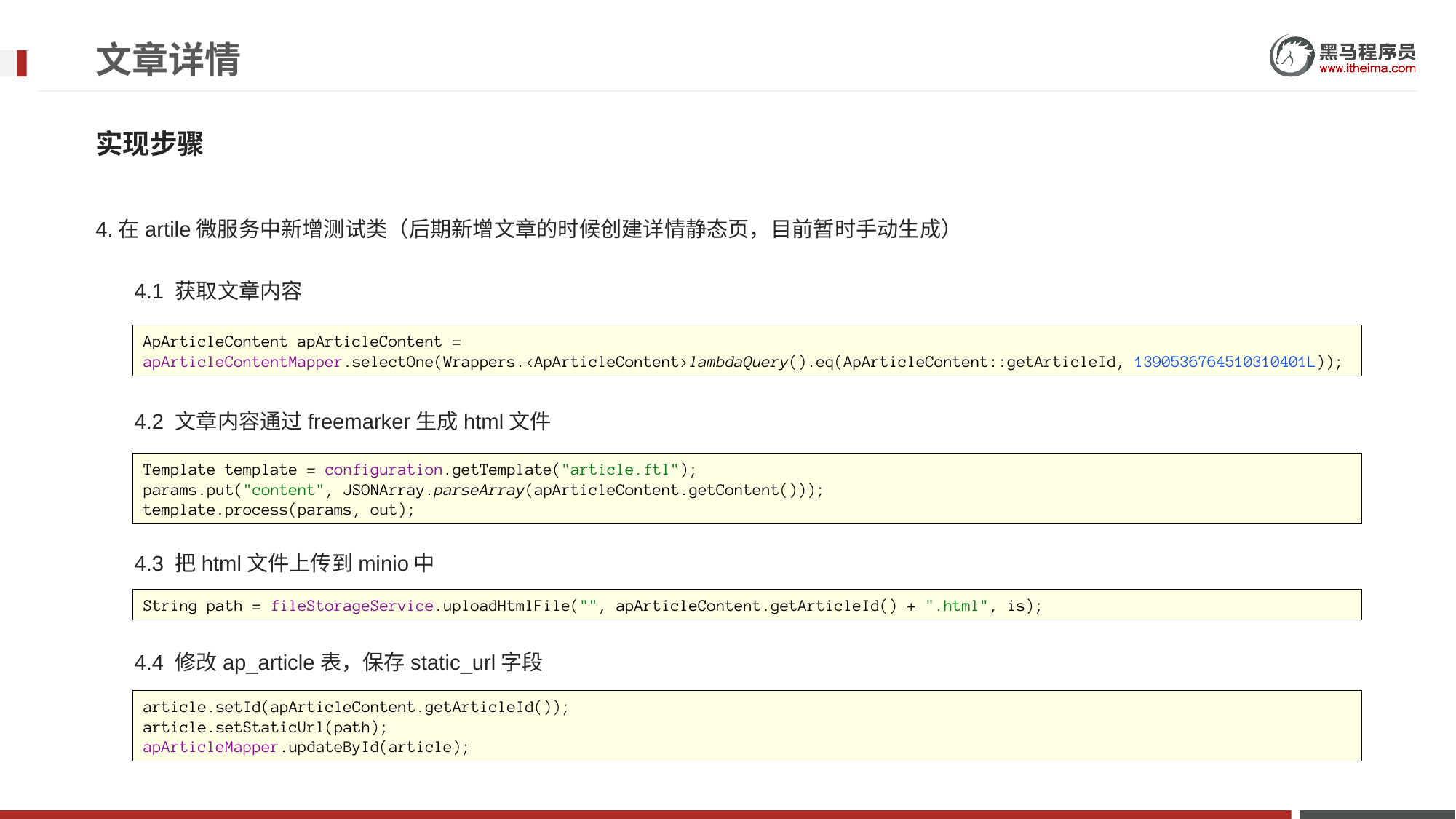

# 文章详情
实现步骤
4.在artile微服务中新增测试类（后期新增文章的时候创建详情静态页，目前暂时手动生成）
4.1 获取文章内容
ApArticleContent apArticleContent = apArticleContentMapper.selectOne(Wrappers.<ApArticleContent>lambdaQuery().eq(ApArticleContent::getArticleId, 1390536764510310401L));
4.2 文章内容通过freemarker生成html文件
Template template = configuration.getTemplate("article.ftl");
params.put("content", JSONArray.parseArray(apArticleContent.getContent()));
template.process(params, out);
4.3 把html文件上传到minio中
String path = fileStorageService.uploadHtmlFile("", apArticleContent.getArticleId() + ".html", is);
4.4 修改ap_article表，保存static_url字段
article.setId(apArticleContent.getArticleId());
article.setStaticUrl(path);
apArticleMapper.updateById(article);